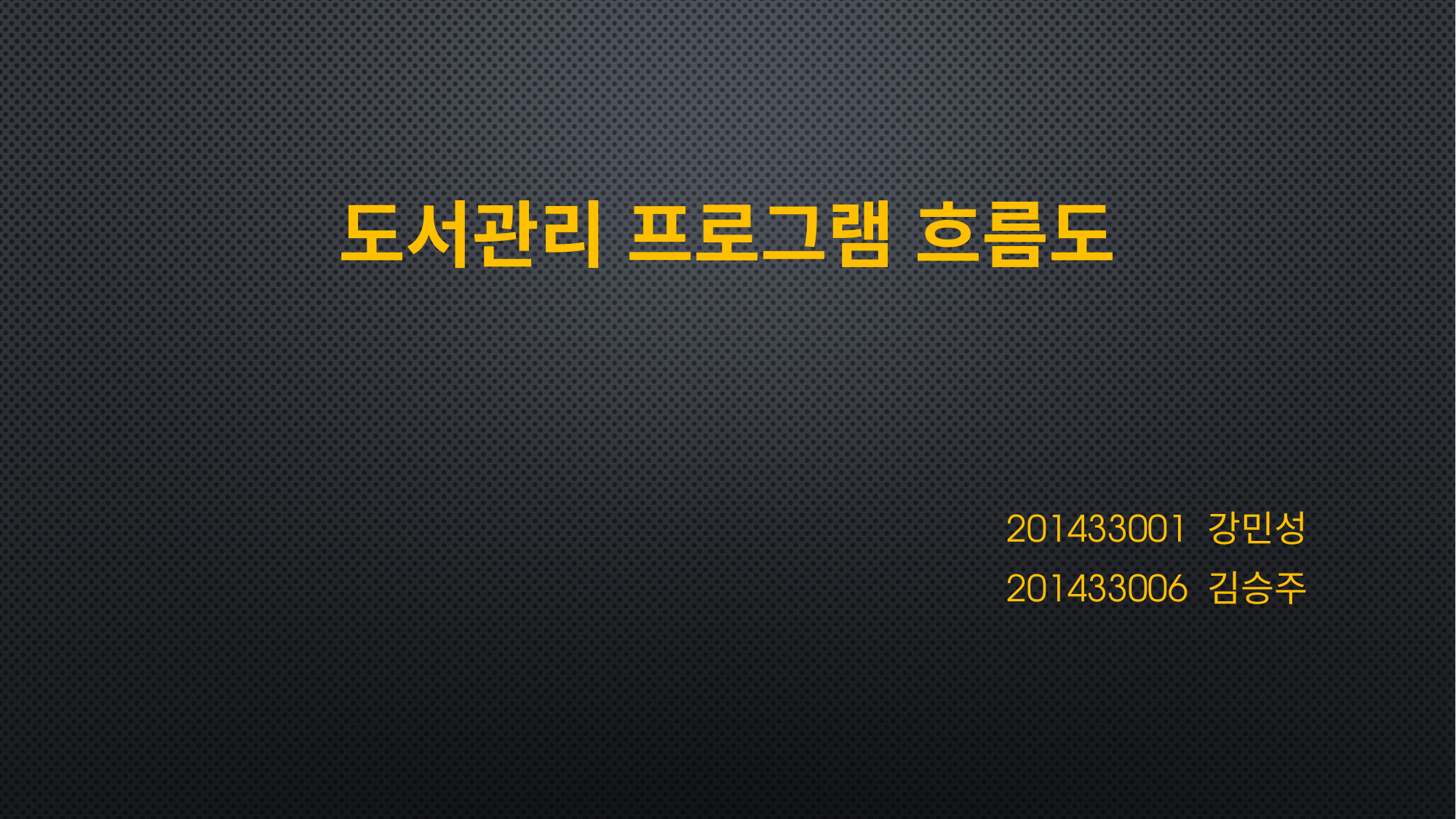

# 도서관리 프로그램 흐름도

201433001 강민성
201433006 김승주